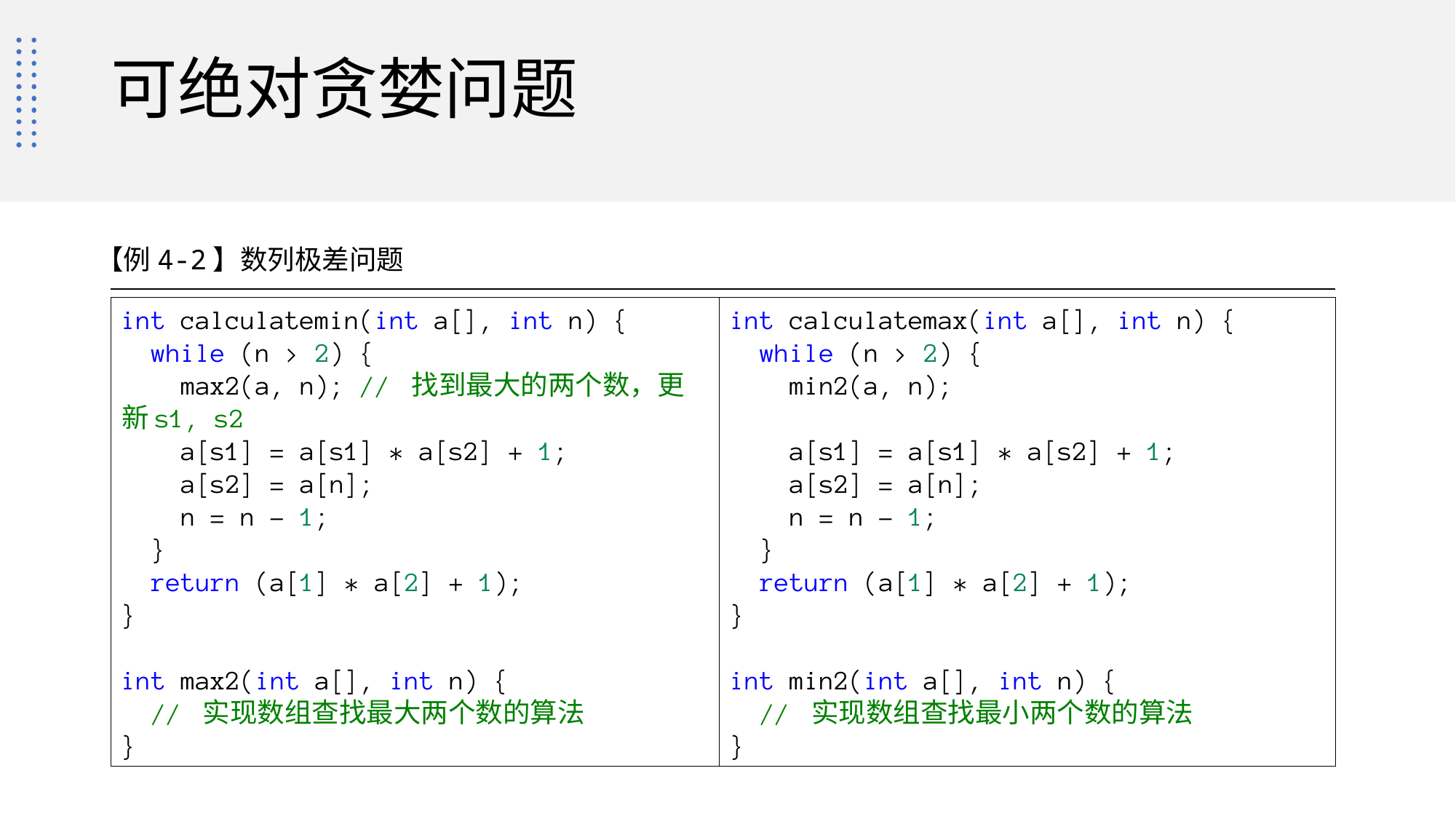

# 可绝对贪婪问题
【例4-2】数列极差问题
int calculatemin(int a[], int n) {
  while (n > 2) {
    max2(a, n); // 找到最大的两个数，更新s1, s2
    a[s1] = a[s1] * a[s2] + 1;
    a[s2] = a[n];
    n = n - 1;
  }
  return (a[1] * a[2] + 1);
}

int max2(int a[], int n) {
  // 实现数组查找最大两个数的算法
}
int calculatemax(int a[], int n) {
  while (n > 2) {
    min2(a, n);

    a[s1] = a[s1] * a[s2] + 1;
    a[s2] = a[n];
    n = n - 1;
  }
  return (a[1] * a[2] + 1);
}

int min2(int a[], int n) {
  // 实现数组查找最小两个数的算法
}